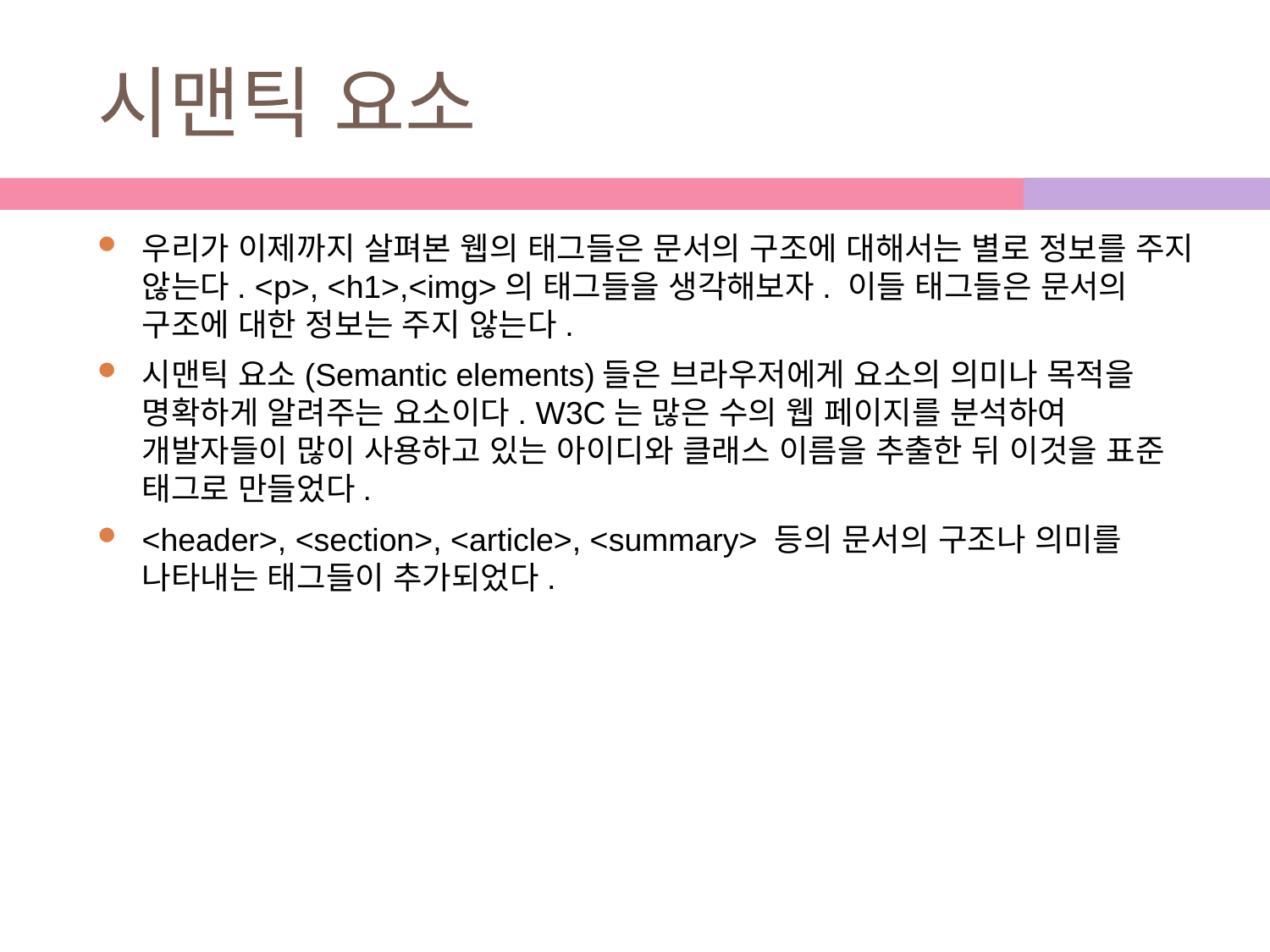

# 시맨틱 요소
우리가 이제까지 살펴본 웹의 태그들은 문서의 구조에 대해서는 별로 정보를 주지 않는다. <p>, <h1>,<img>의 태그들을 생각해보자. 이들 태그들은 문서의 구조에 대한 정보는 주지 않는다.
시맨틱 요소(Semantic elements)들은 브라우저에게 요소의 의미나 목적을 명확하게 알려주는 요소이다. W3C는 많은 수의 웹 페이지를 분석하여 개발자들이 많이 사용하고 있는 아이디와 클래스 이름을 추출한 뒤 이것을 표준 태그로 만들었다.
<header>, <section>, <article>, <summary> 등의 문서의 구조나 의미를 나타내는 태그들이 추가되었다.